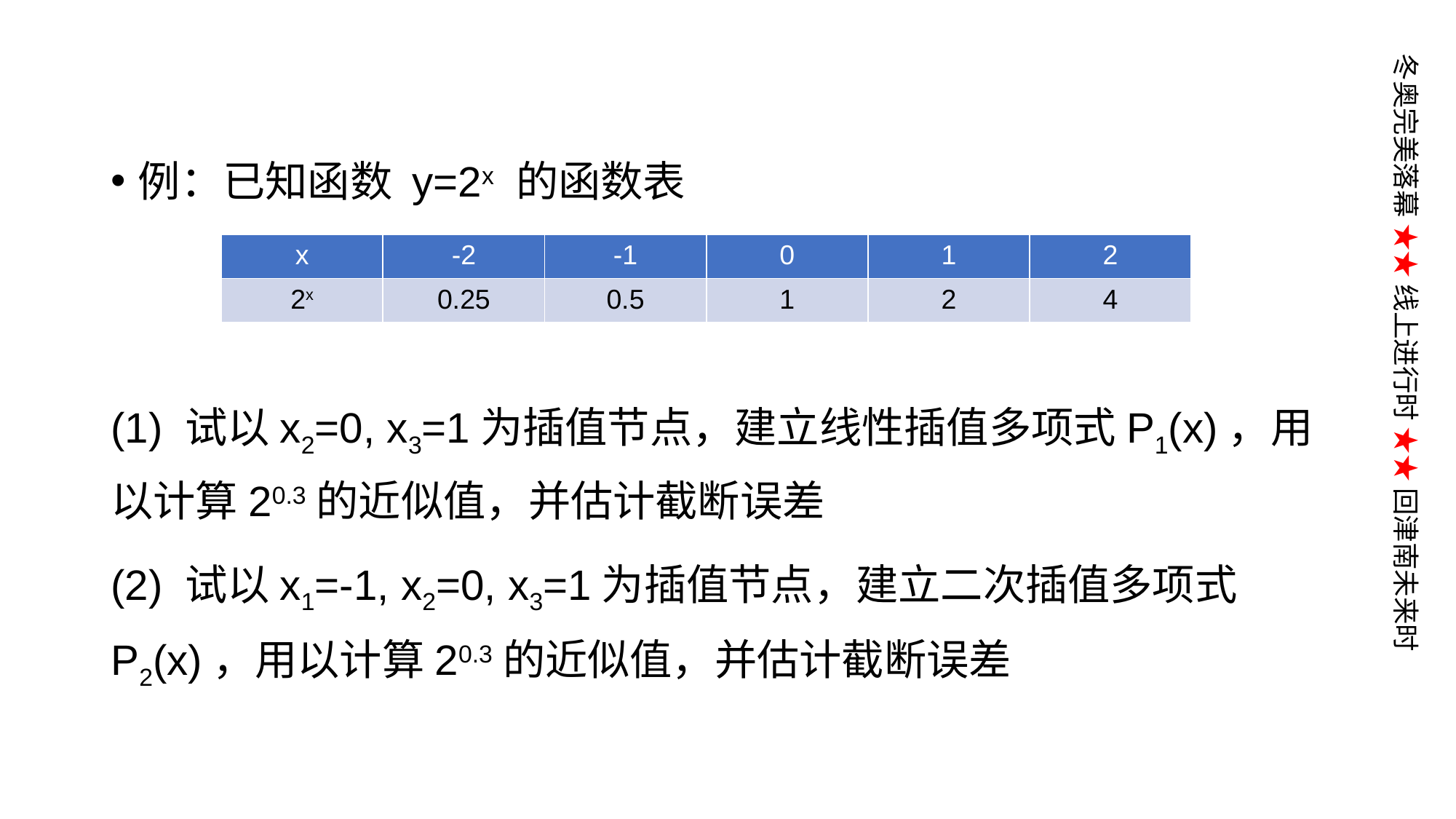

#
例：已知函数 y=2x 的函数表

(1) 试以x2=0, x3=1为插值节点，建立线性插值多项式P1(x)，用以计算20.3的近似值，并估计截断误差
(2) 试以x1=-1, x2=0, x3=1为插值节点，建立二次插值多项式P2(x)，用以计算20.3的近似值，并估计截断误差

| x | -2 | -1 | 0 | 1 | 2 |
| --- | --- | --- | --- | --- | --- |
| 2x | 0.25 | 0.5 | 1 | 2 | 4 |